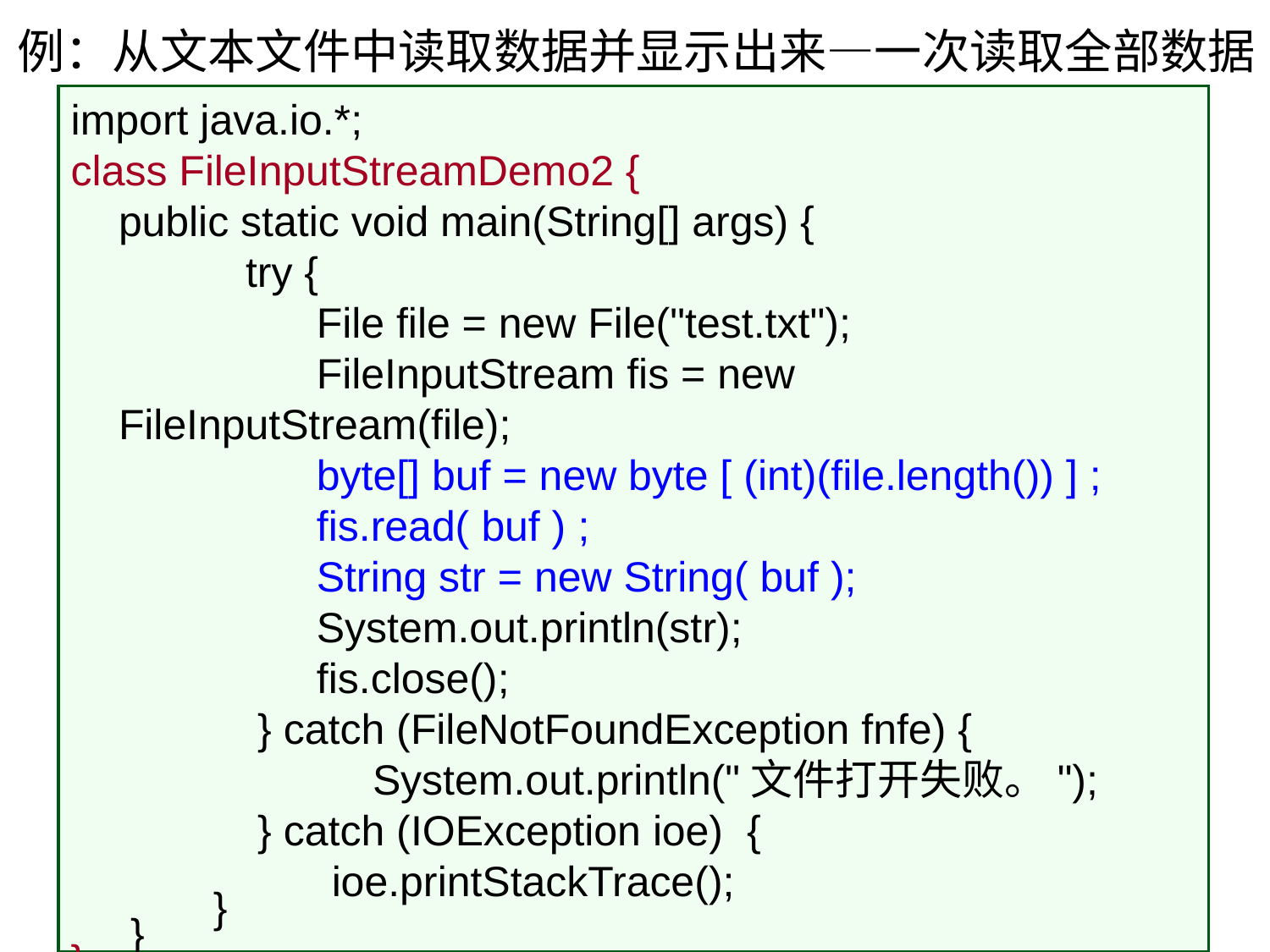

例：从文本文件中读取数据并显示出来—一次读取全部数据
import java.io.*;
class FileInputStreamDemo2 {
  	public static void main(String[] args) {
    		try {
		      File file = new File("test.txt");
		      FileInputStream fis = new FileInputStream(file);
		      byte[] buf = new byte [ (int)(file.length()) ] ;
		      fis.read( buf ) ;
		      String str = new String( buf );
	      	      System.out.println(str);
 		      fis.close();
		 } catch (FileNotFoundException fnfe) {
			System.out.println("文件打开失败。");
		 } catch (IOException ioe)  {
                      ioe.printStackTrace();
            }
  	 }
}